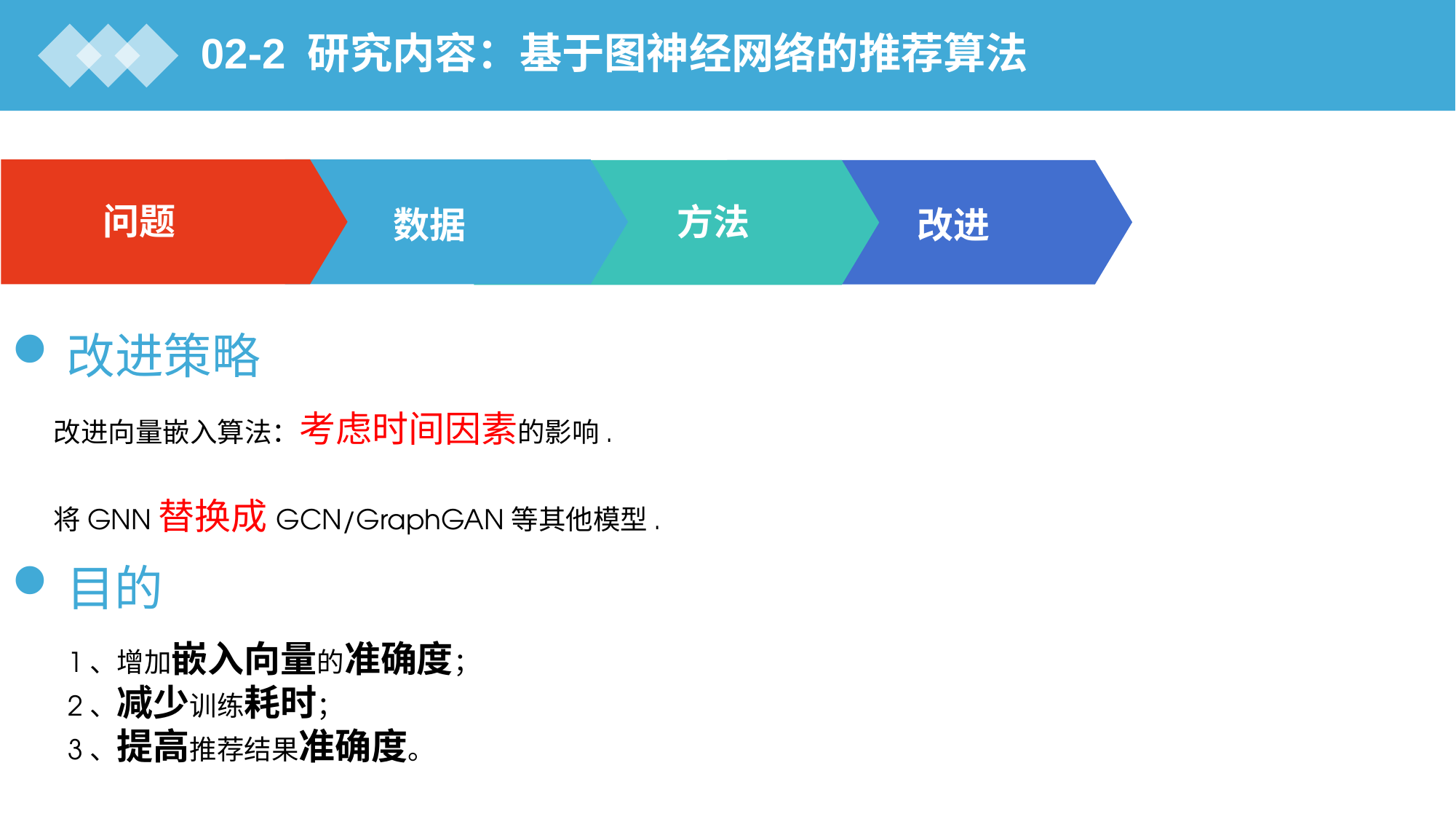

02-2 研究内容：基于图神经网络的推荐算法

问题
方法
数据
数据
改进
改进策略
改进向量嵌入算法：考虑时间因素的影响.

将GNN替换成GCN/GraphGAN等其他模型.
目的
1、增加嵌入向量的准确度；
2、减少训练耗时；
3、提高推荐结果准确度。
[1] Yeung and Saad, PRL 108, 208701 (2012)